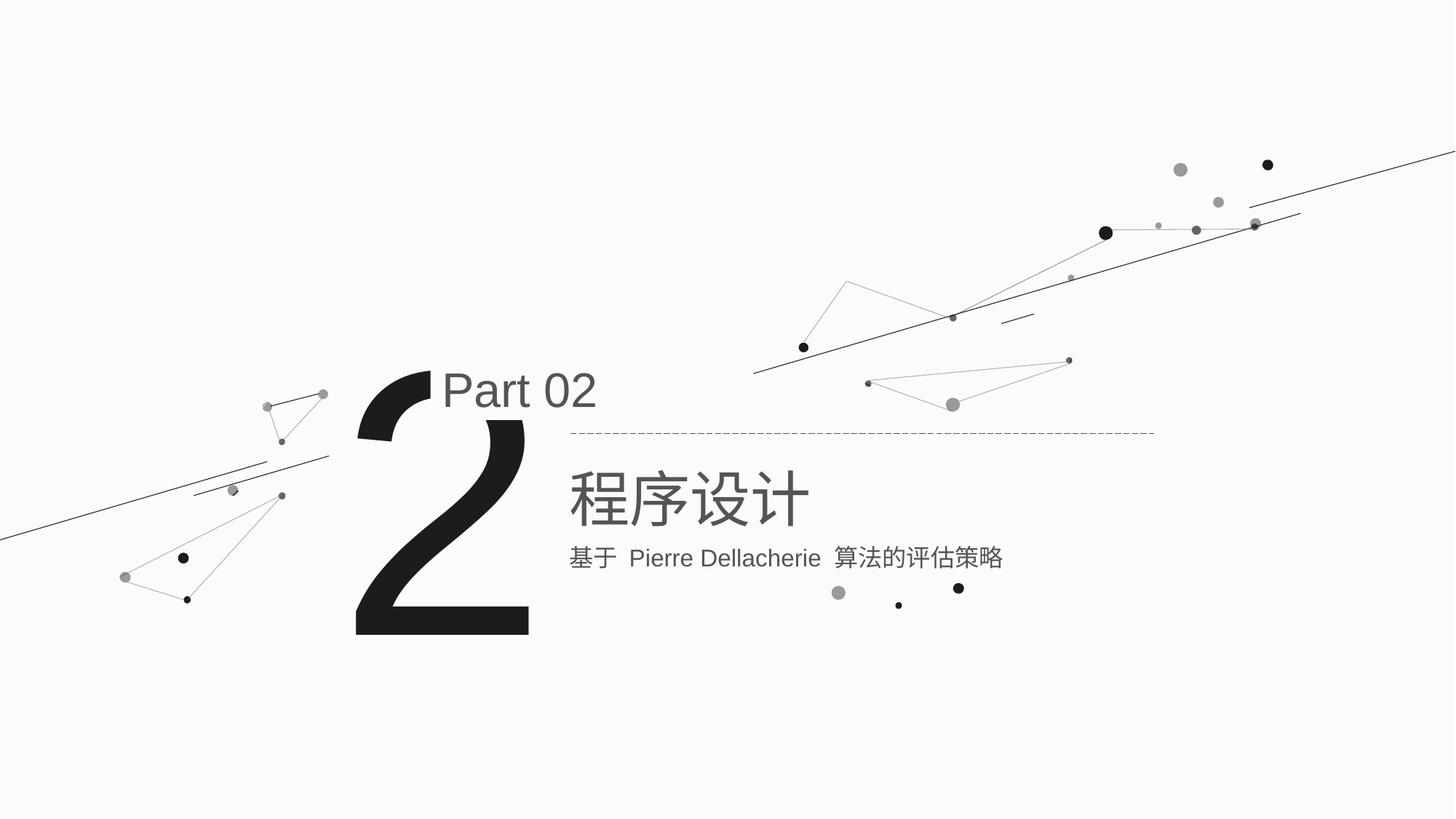

2

Part 02

程序设计
基于 Pierre Dellacherie 算法的评估策略